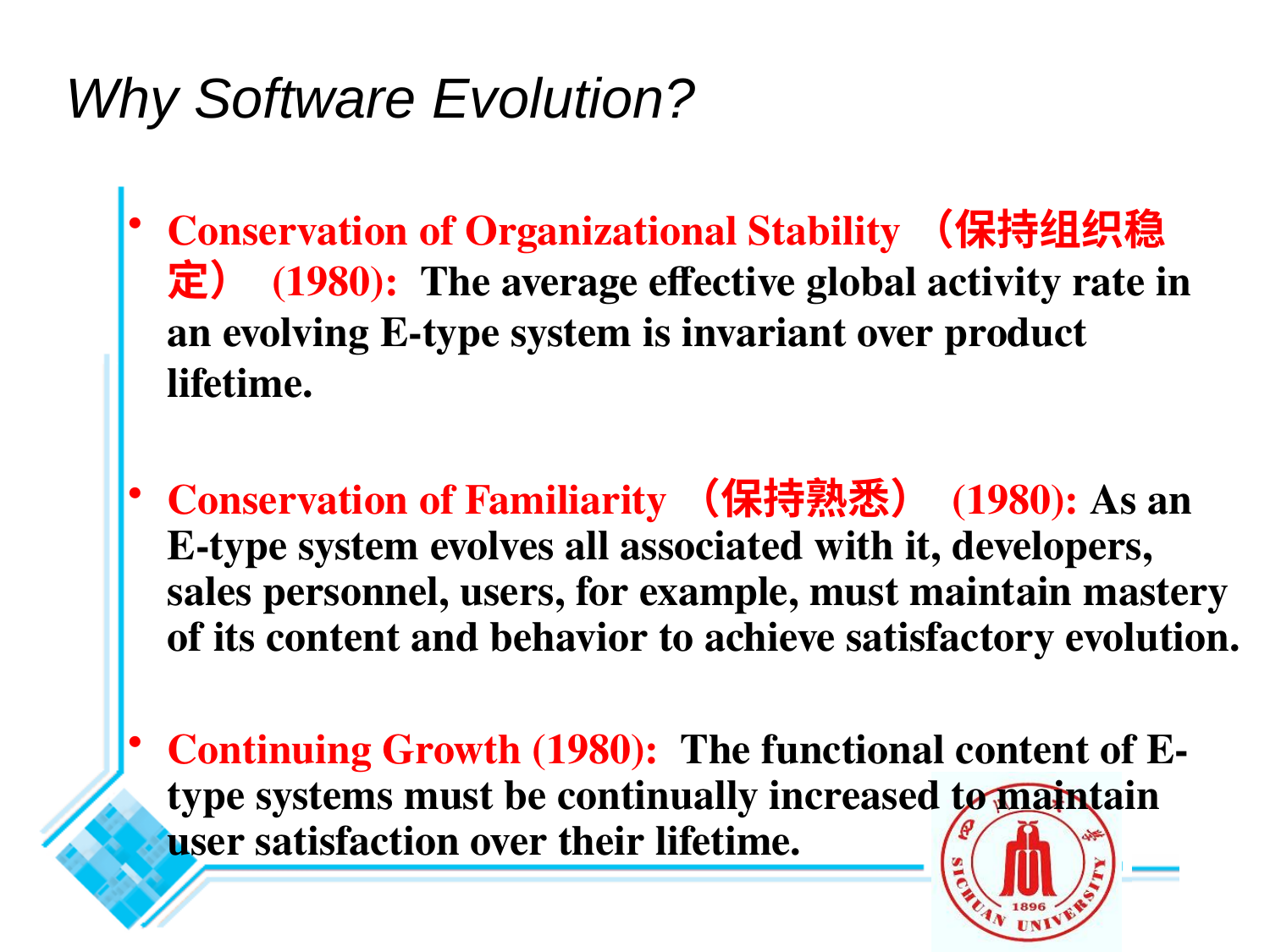

# Why Software Evolution?
Conservation of Organizational Stability（保持组织稳定） (1980):  The average effective global activity rate in an evolving E-type system is invariant over product lifetime.

Conservation of Familiarity（保持熟悉） (1980): As an E-type system evolves all associated with it, developers, sales personnel, users, for example, must maintain mastery of its content and behavior to achieve satisfactory evolution.

Continuing Growth (1980):  The functional content of E-type systems must be continually increased to maintain user satisfaction over their lifetime.

26